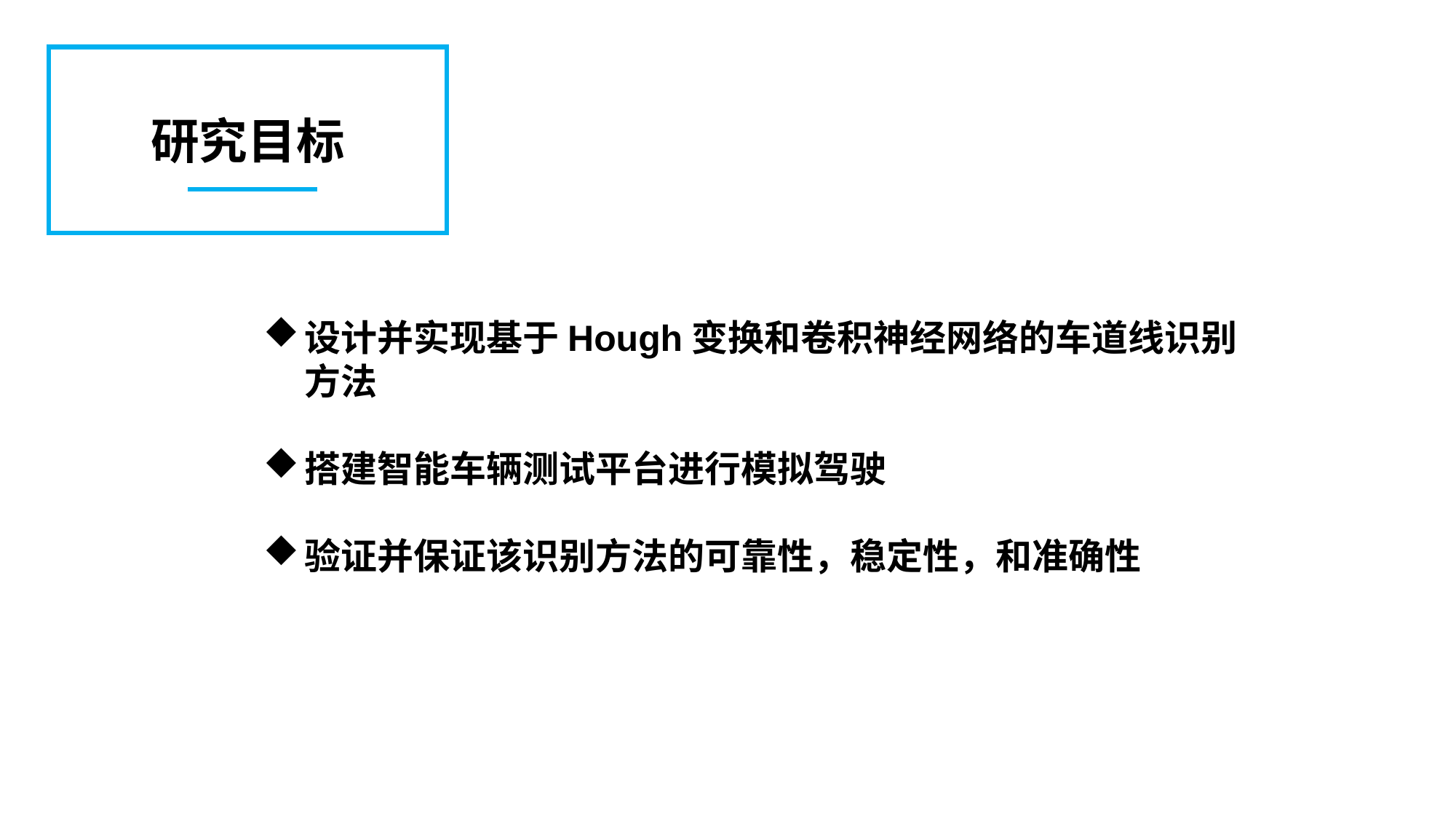

研究目标
设计并实现基于Hough变换和卷积神经网络的车道线识别方法
搭建智能车辆测试平台进行模拟驾驶
验证并保证该识别方法的可靠性，稳定性，和准确性